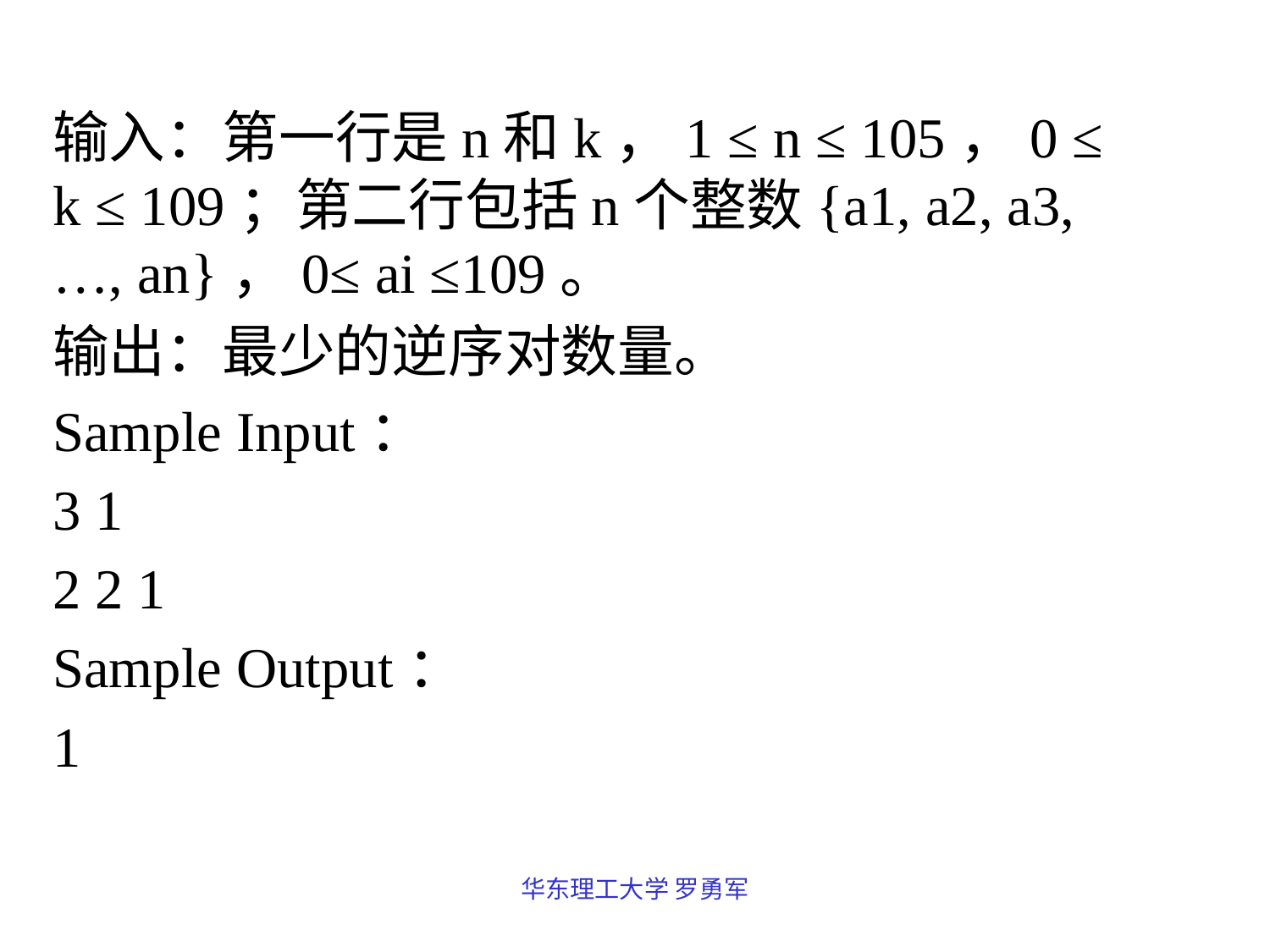

输入：第一行是n和k，1 ≤ n ≤ 105，0 ≤ k ≤ 109；第二行包括n个整数{a1, a2, a3,…, an}，0≤ ai ≤109。
输出：最少的逆序对数量。
Sample Input：
3 1
2 2 1
Sample Output：
1
华东理工大学 罗勇军